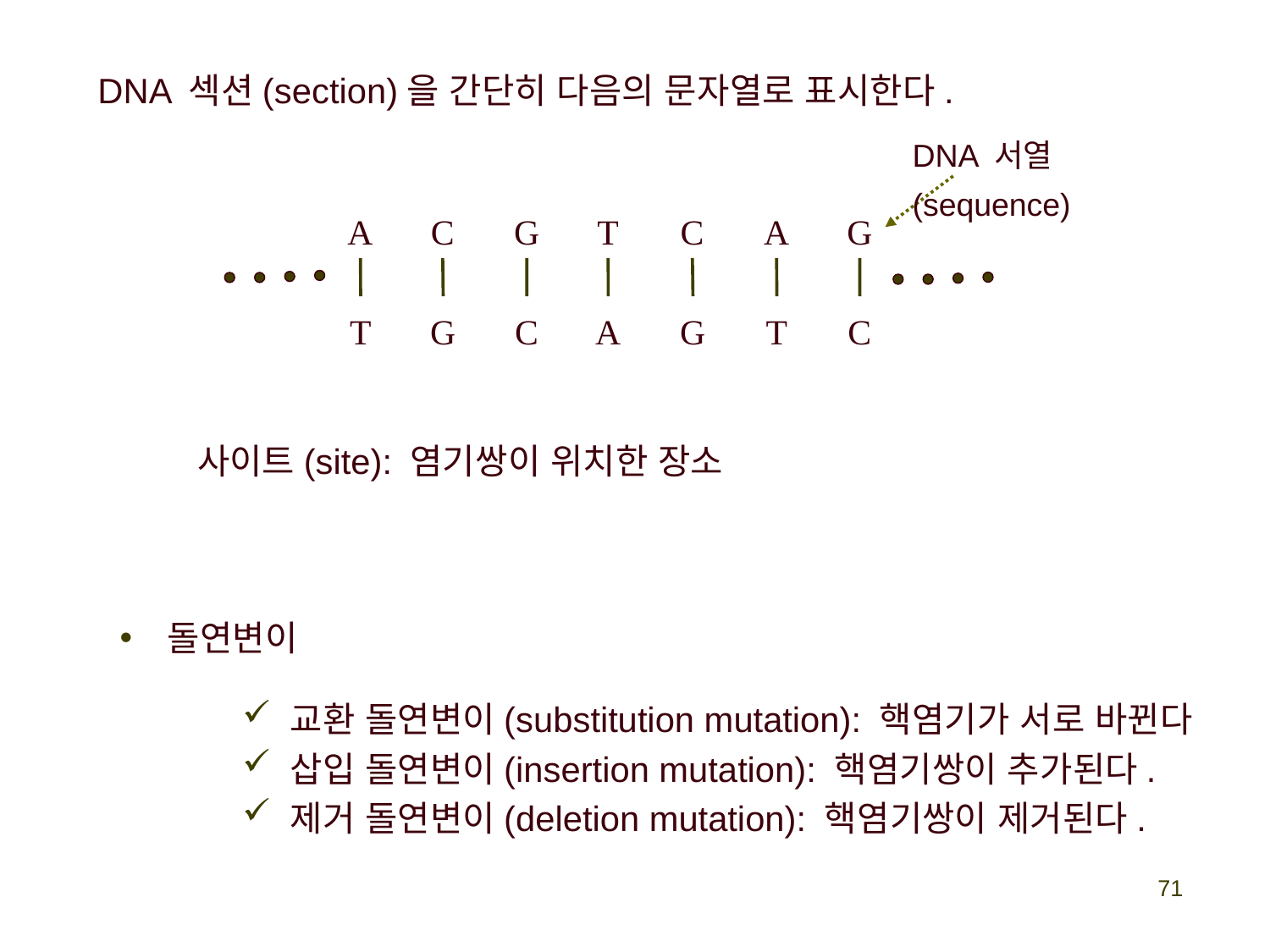

DNA 섹션(section)을 간단히 다음의 문자열로 표시한다.
DNA 서열(sequence)
A
C
G
T
C
A
G

T
G
C
A
G
T
C
사이트(site): 염기쌍이 위치한 장소
돌연변이
교환 돌연변이(substitution mutation): 핵염기가 서로 바뀐다
삽입 돌연변이(insertion mutation): 핵염기쌍이 추가된다.
제거 돌연변이(deletion mutation): 핵염기쌍이 제거된다.
71